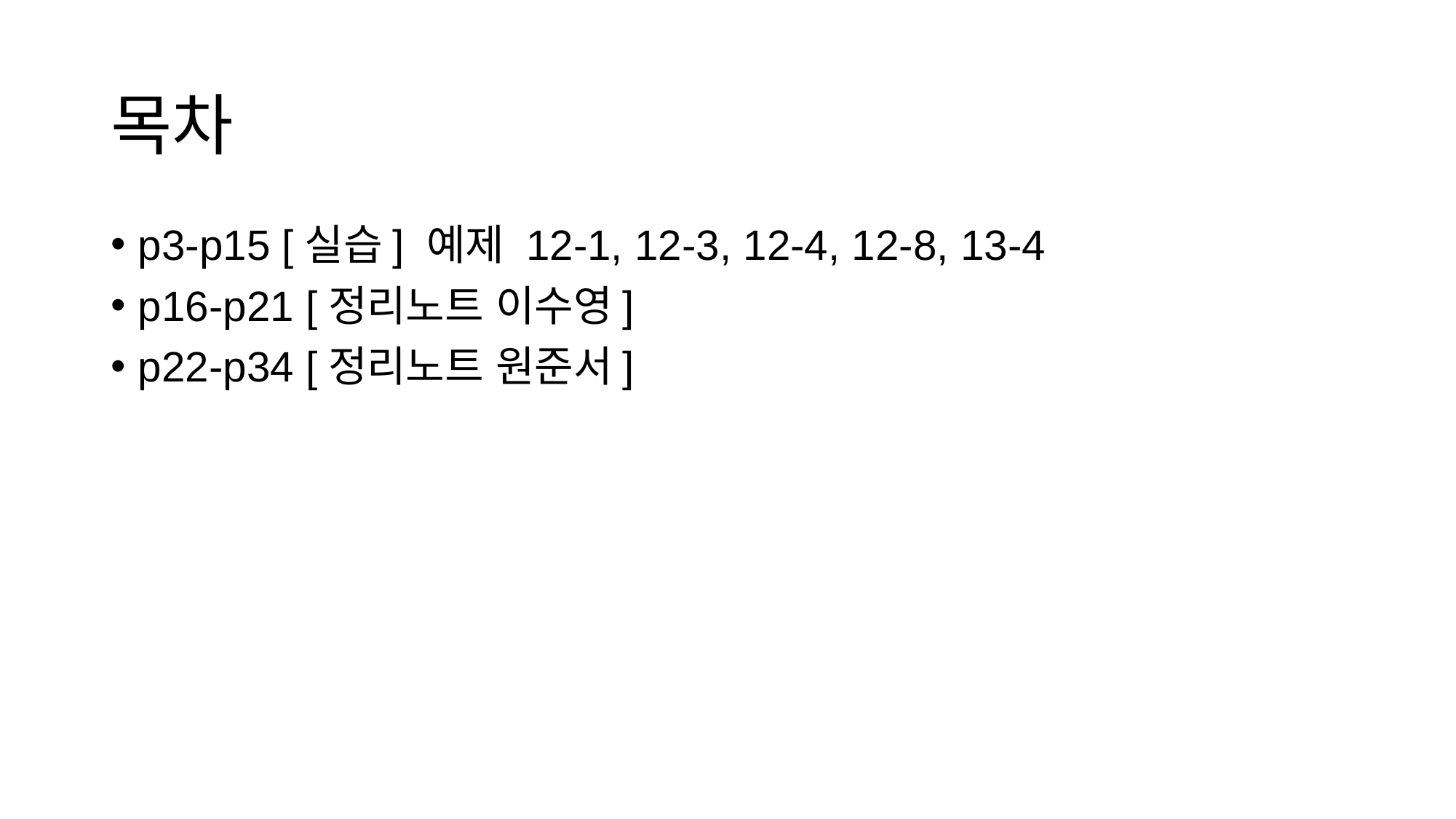

# 목차
p3-p15 [실습] 예제 12-1, 12-3, 12-4, 12-8, 13-4
p16-p21 [정리노트 이수영]
p22-p34 [정리노트 원준서]